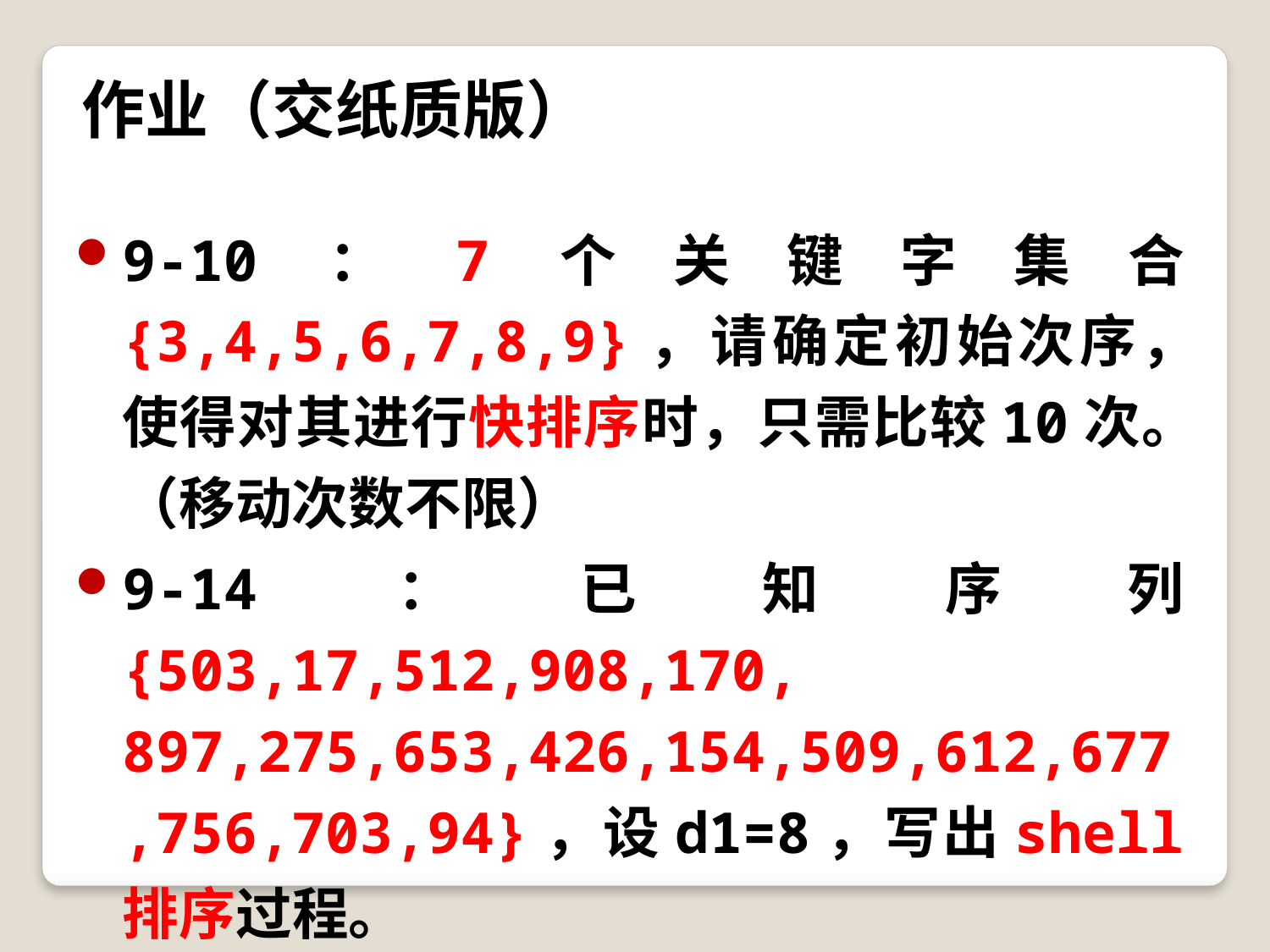

# 作业（交纸质版）
9-10：7个关键字集合{3,4,5,6,7,8,9}，请确定初始次序，使得对其进行快排序时，只需比较10次。（移动次数不限）
9-14：已知序列{503,17,512,908,170, 897,275,653,426,154,509,612,677,756,703,94}，设d1=8，写出shell排序过程。